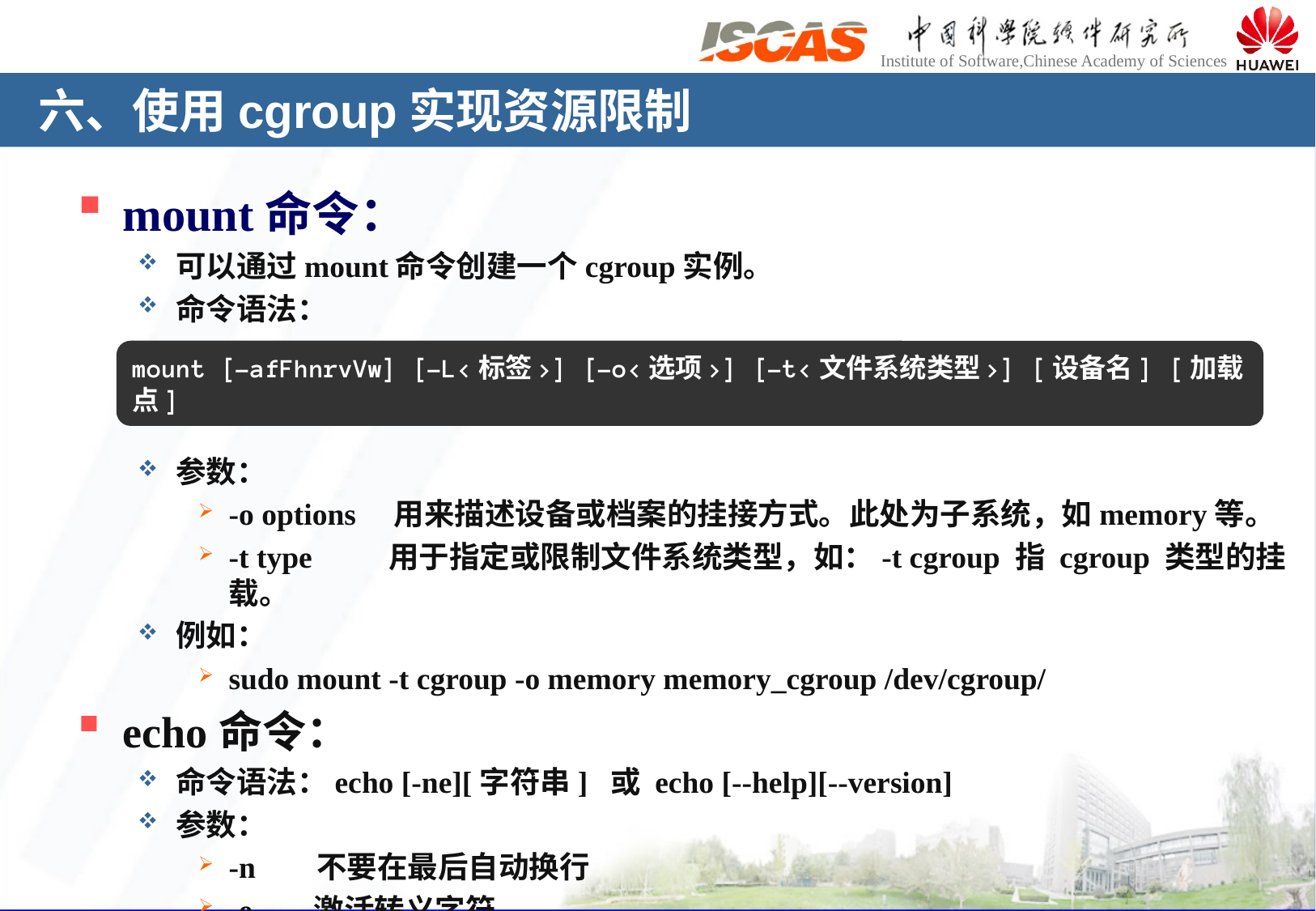

# 六、使用cgroup实现资源限制
mount命令：
可以通过mount命令创建一个cgroup实例。
命令语法：

参数：
-o options    用来描述设备或档案的挂接方式。此处为子系统，如memory等。
-t type         用于指定或限制文件系统类型，如：-t cgroup 指 cgroup 类型的挂载。
例如：
sudo mount -t cgroup -o memory memory_cgroup /dev/cgroup/
echo命令：
命令语法：echo [-ne][字符串]  或 echo [--help][--version]
参数：
-n       不要在最后自动换行
-e       激活转义字符。

mount [-afFhnrvVw] [-L<标签>] [-o<选项>] [-t<文件系统类型>] [设备名] [加载点]